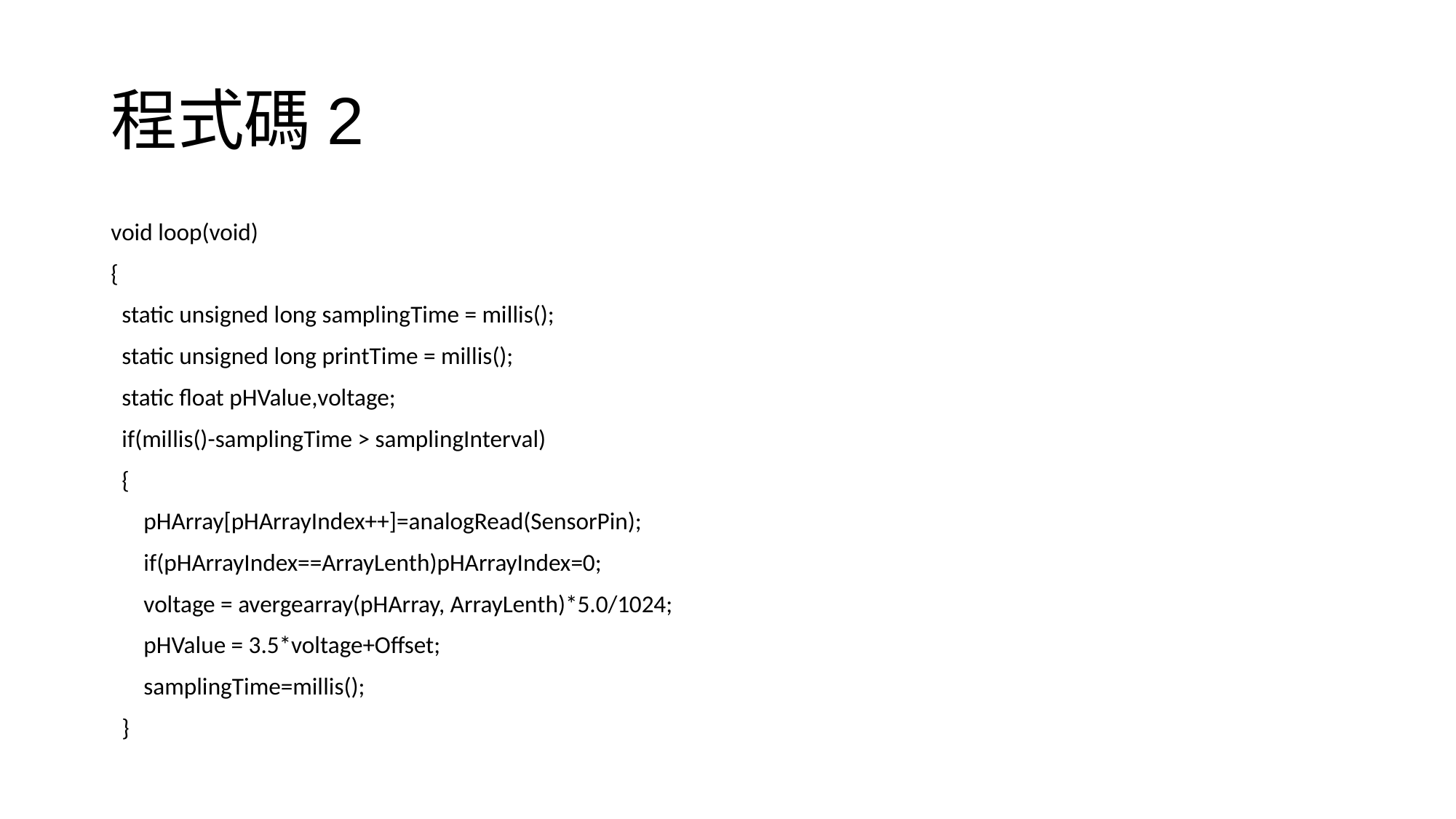

# 程式碼2

void loop(void)
{
  static unsigned long samplingTime = millis();
  static unsigned long printTime = millis();
  static float pHValue,voltage;
  if(millis()-samplingTime > samplingInterval)
  {
      pHArray[pHArrayIndex++]=analogRead(SensorPin);
      if(pHArrayIndex==ArrayLenth)pHArrayIndex=0;
      voltage = avergearray(pHArray, ArrayLenth)*5.0/1024;
      pHValue = 3.5*voltage+Offset;
      samplingTime=millis();
  }